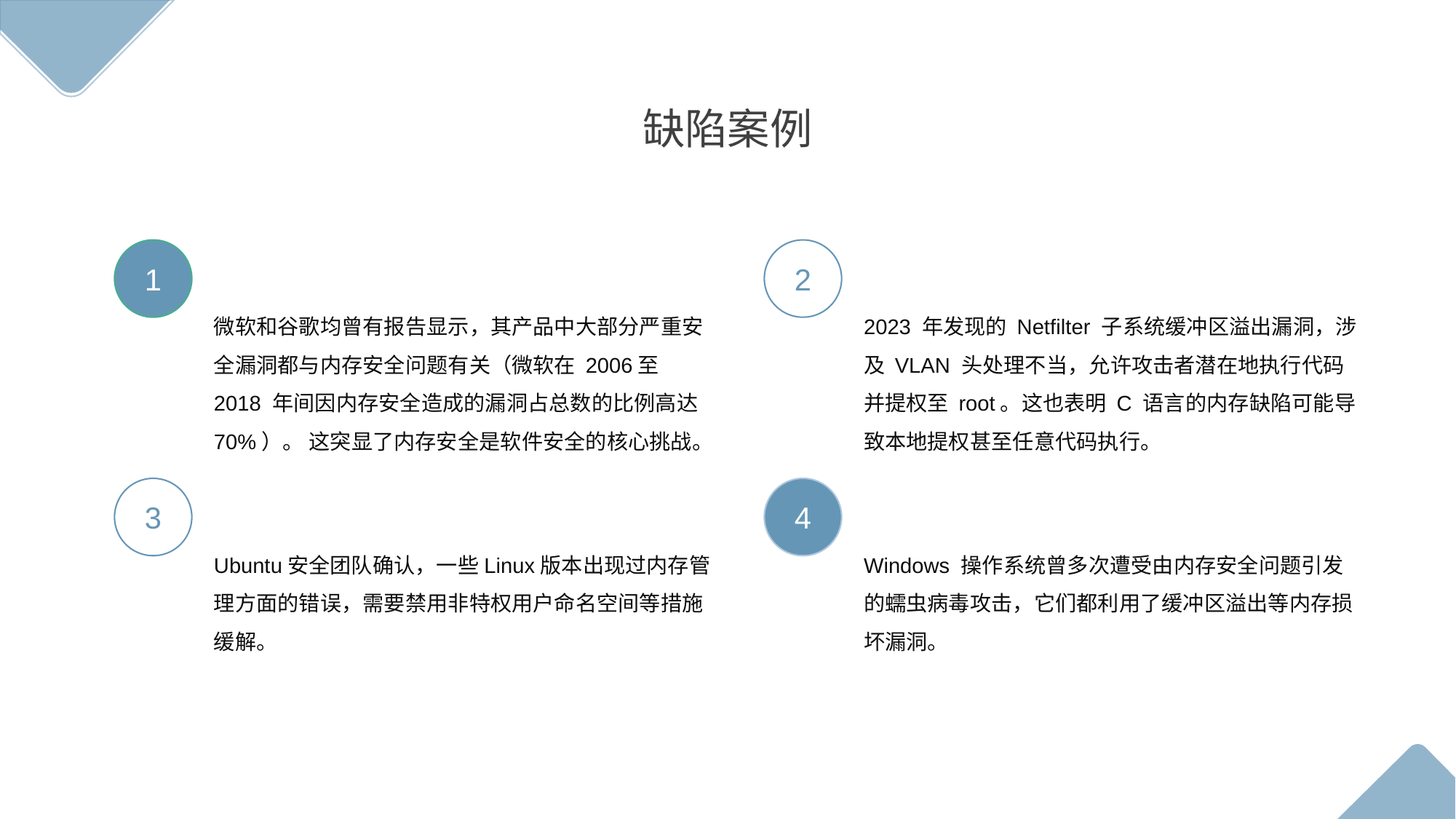

缺陷案例
1
2
微软和谷歌均曾有报告显示，其产品中大部分严重安全漏洞都与内存安全问题有关（微软在 2006至2018 年间因内存安全造成的漏洞占总数的比例高达70%）。 这突显了内存安全是软件安全的核心挑战。
2023 年发现的 Netfilter 子系统缓冲区溢出漏洞，涉及 VLAN 头处理不当，允许攻击者潜在地执行代码并提权至 root。这也表明 C 语言的内存缺陷可能导致本地提权甚至任意代码执行。
3
4
Ubuntu安全团队确认，一些Linux版本出现过内存管理方面的错误，需要禁用非特权用户命名空间等措施缓解。
Windows 操作系统曾多次遭受由内存安全问题引发的蠕虫病毒攻击，它们都利用了缓冲区溢出等内存损坏漏洞。